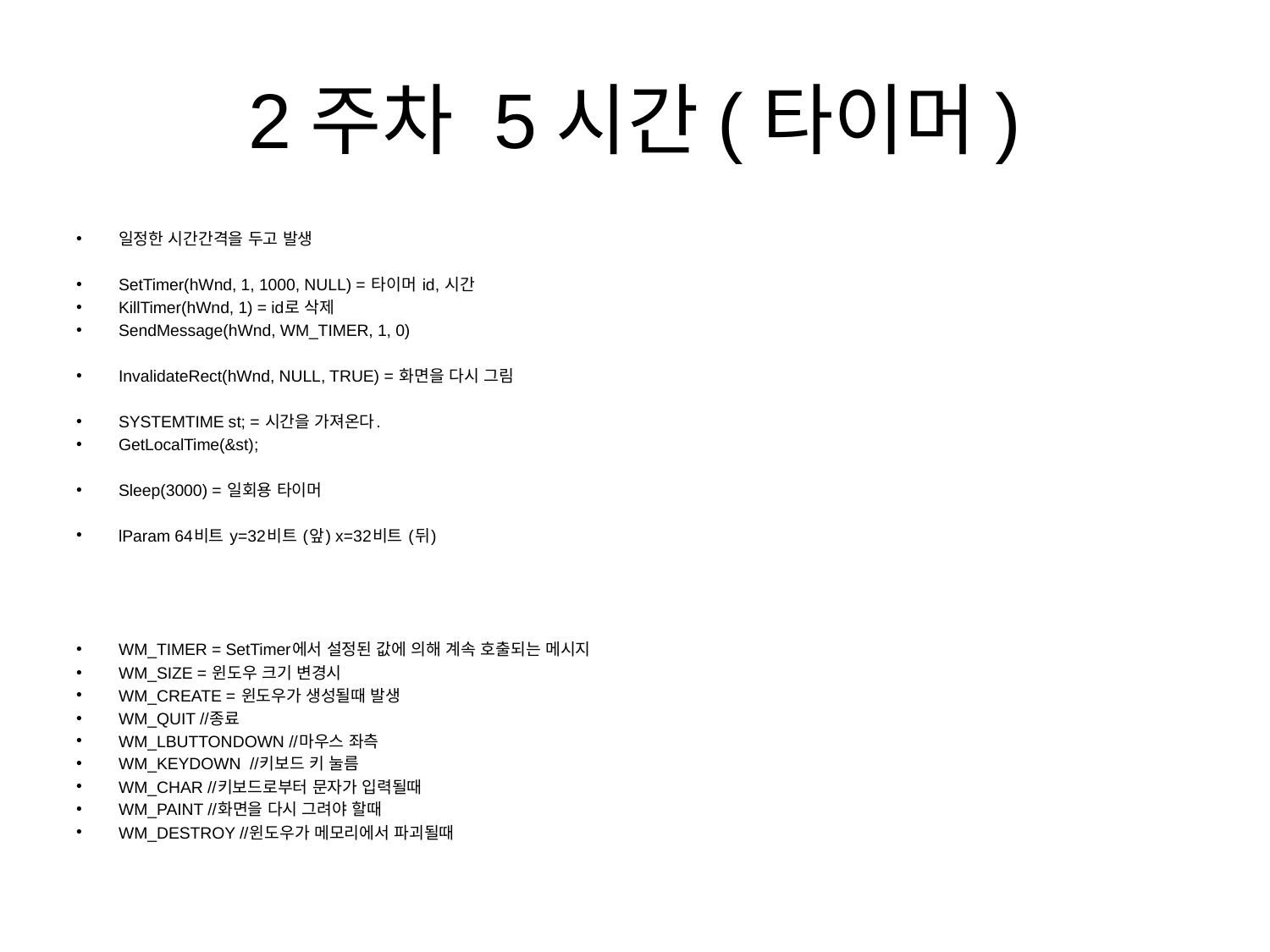

# 2주차 5시간(타이머)
일정한 시간간격을 두고 발생

SetTimer(hWnd, 1, 1000, NULL) = 타이머 id, 시간
KillTimer(hWnd, 1) = id로 삭제
SendMessage(hWnd, WM_TIMER, 1, 0)

InvalidateRect(hWnd, NULL, TRUE) = 화면을 다시 그림

SYSTEMTIME st; = 시간을 가져온다.
GetLocalTime(&st);

Sleep(3000) = 일회용 타이머

lParam 64비트 y=32비트 (앞) x=32비트 (뒤)

WM_TIMER = SetTimer에서 설정된 값에 의해 계속 호출되는 메시지
WM_SIZE = 윈도우 크기 변경시
WM_CREATE = 윈도우가 생성될때 발생
WM_QUIT //종료
WM_LBUTTONDOWN //마우스 좌측
WM_KEYDOWN  //키보드 키 눌름
WM_CHAR //키보드로부터 문자가 입력될때
WM_PAINT //화면을 다시 그려야 할때
WM_DESTROY //윈도우가 메모리에서 파괴될때